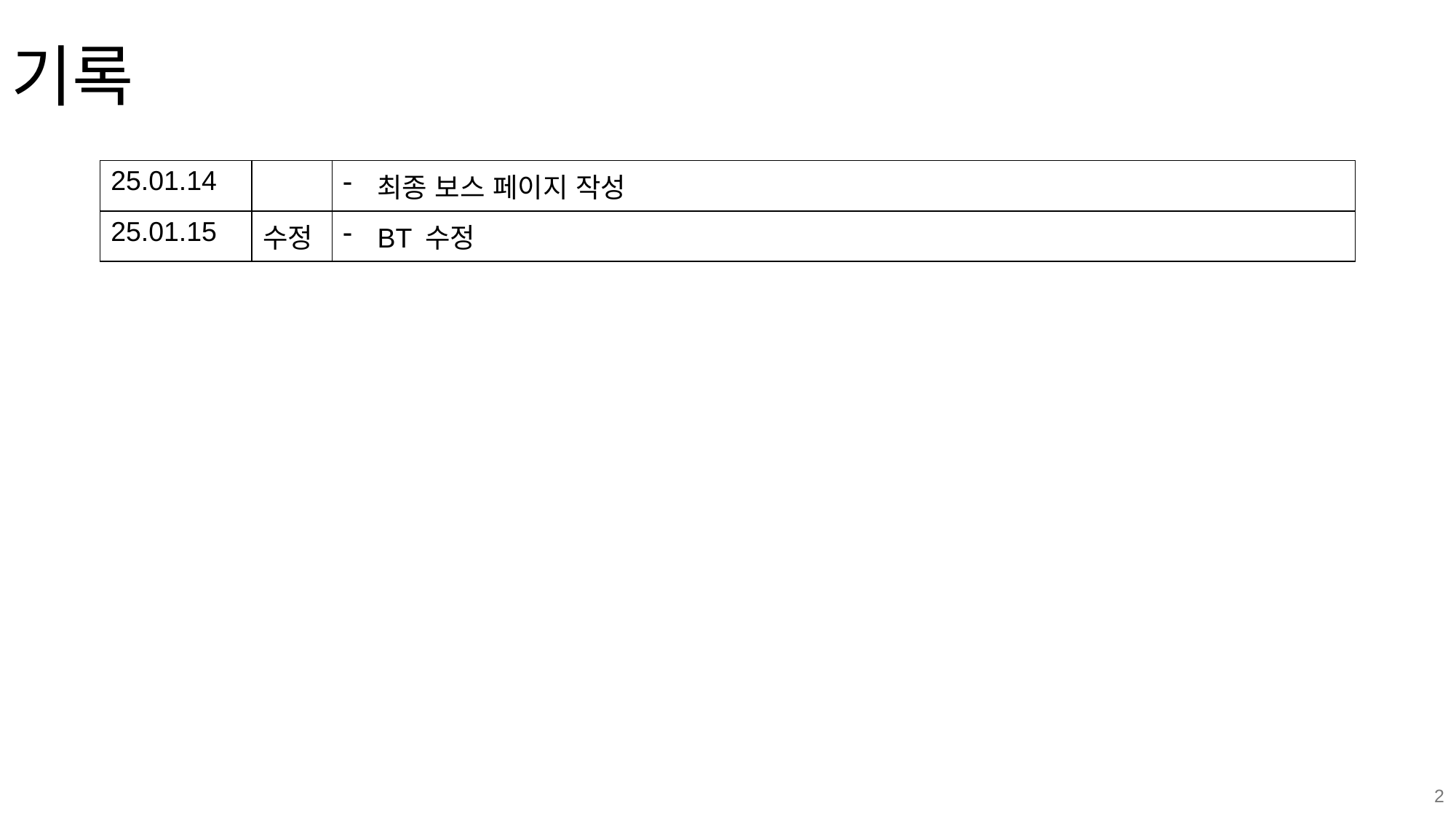

# 기록
| 25.01.14 |  | 최종 보스 페이지 작성 |
| --- | --- | --- |
| 25.01.15 | 수정 | BT 수정 |
2